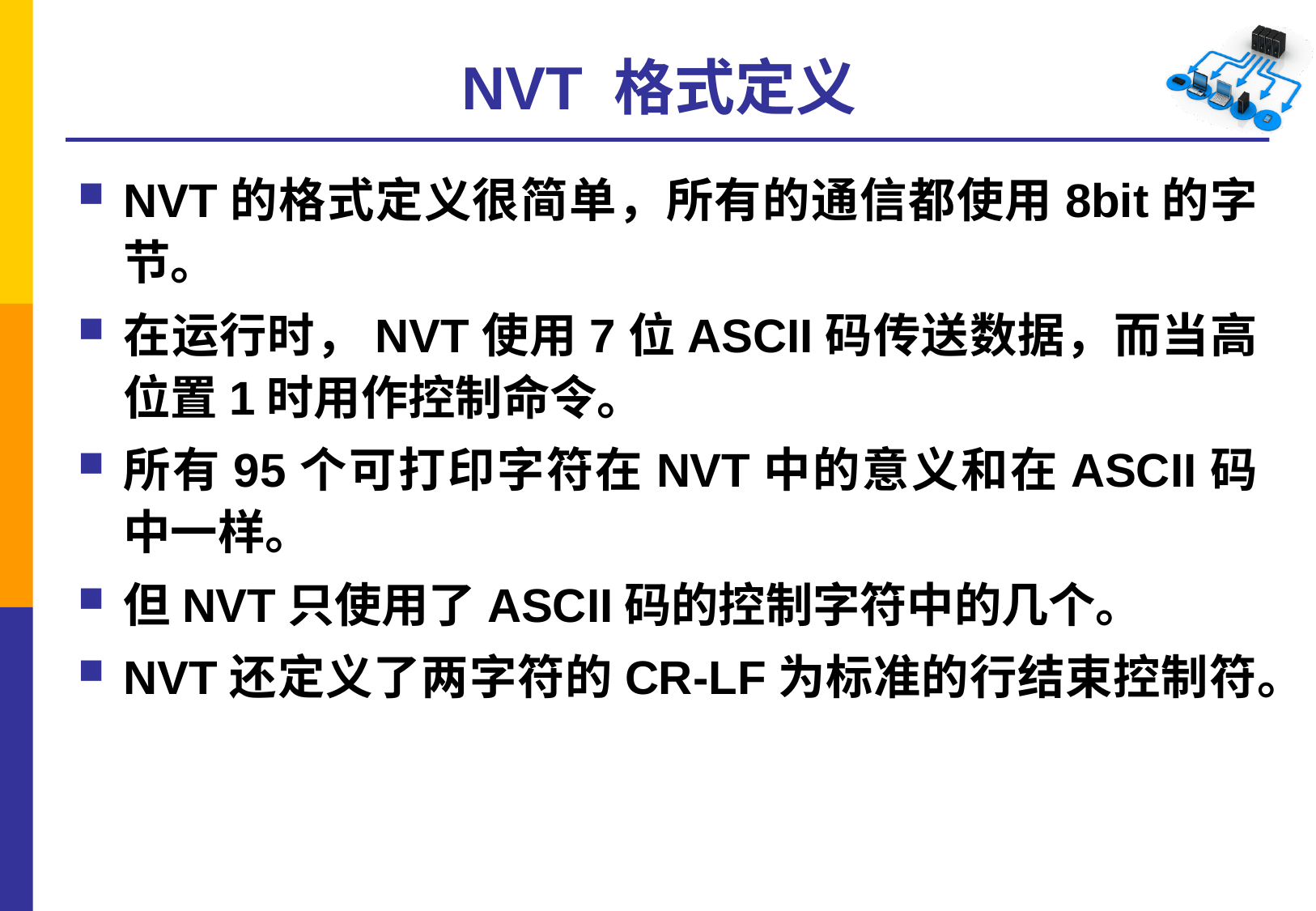

# NVT 格式定义
NVT的格式定义很简单，所有的通信都使用8bit的字节。
在运行时，NVT使用7位ASCII码传送数据，而当高位置1时用作控制命令。
所有95个可打印字符在NVT中的意义和在ASCII码中一样。
但NVT只使用了ASCII码的控制字符中的几个。
NVT还定义了两字符的CR-LF为标准的行结束控制符。